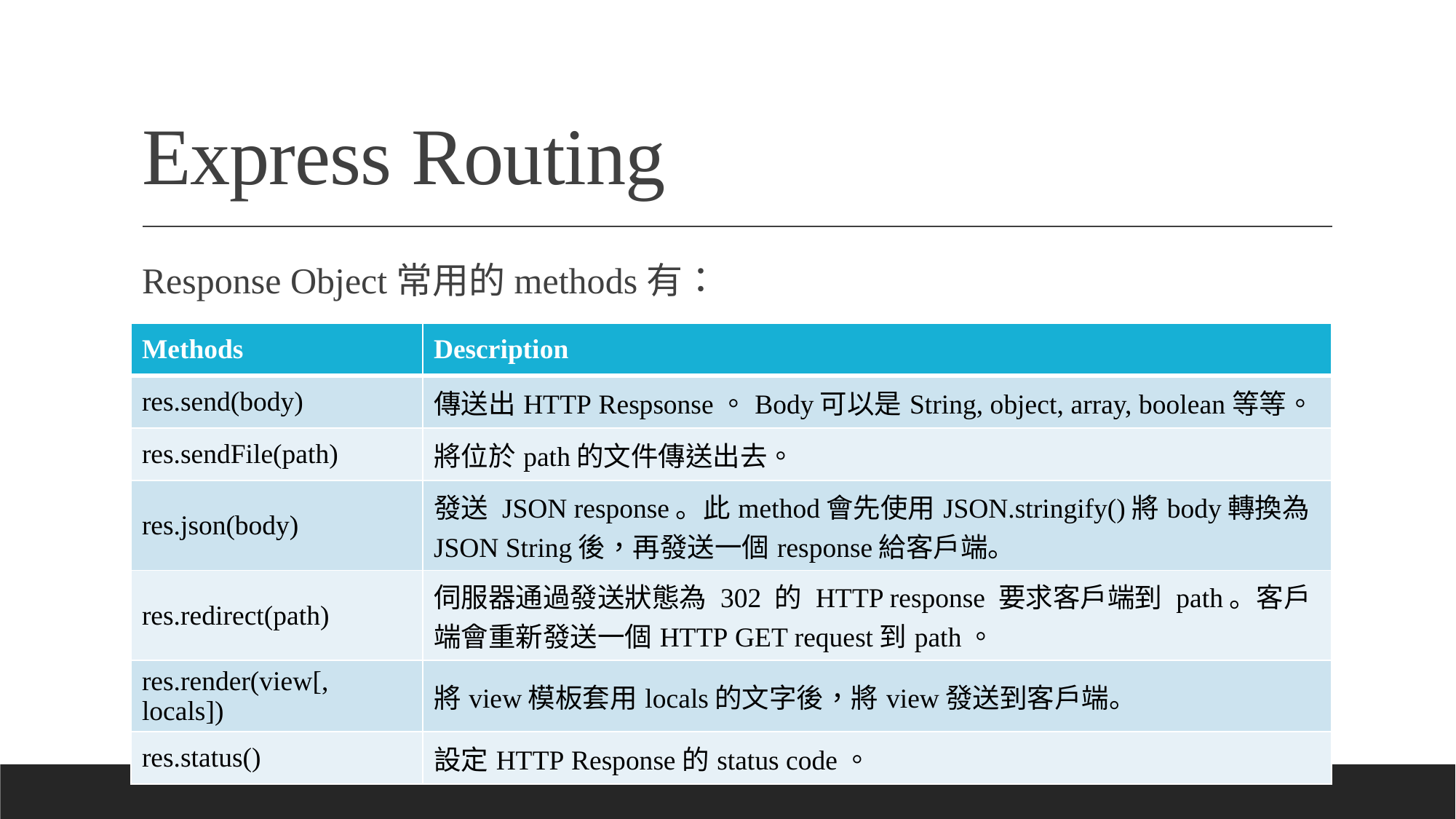

# Express Routing
Response Object常用的methods有：

| Methods | Description |
| --- | --- |
| res.send(body) | 傳送出HTTP Respsonse。Body可以是String, object, array, boolean等等。 |
| res.sendFile(path) | 將位於path的文件傳送出去。 |
| res.json(body) | 發送 JSON response。此method會先使用JSON.stringify()將body轉換為 JSON String後，再發送一個response給客戶端。 |
| res.redirect(path) | 伺服器通過發送狀態為 302 的 HTTP response 要求客戶端到 path。客戶端會重新發送一個HTTP GET request到path。 |
| res.render(view[, locals]) | 將view模板套用locals的文字後，將view發送到客戶端。 |
| res.status() | 設定HTTP Response的status code。 |